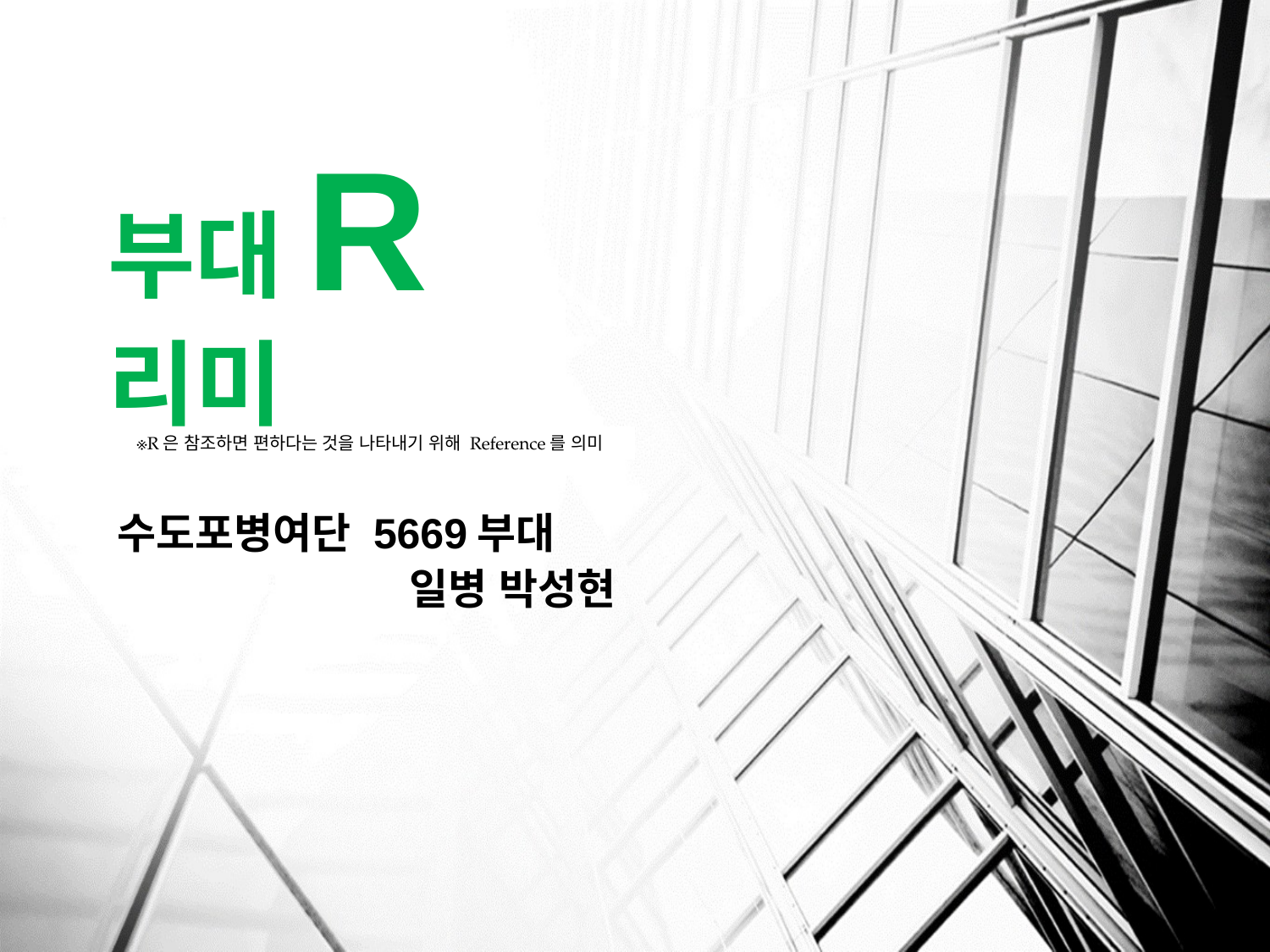

# 부대R 리미
※R은 참조하면 편하다는 것을 나타내기 위해 Reference를 의미
수도포병여단 5669부대
일병 박성현